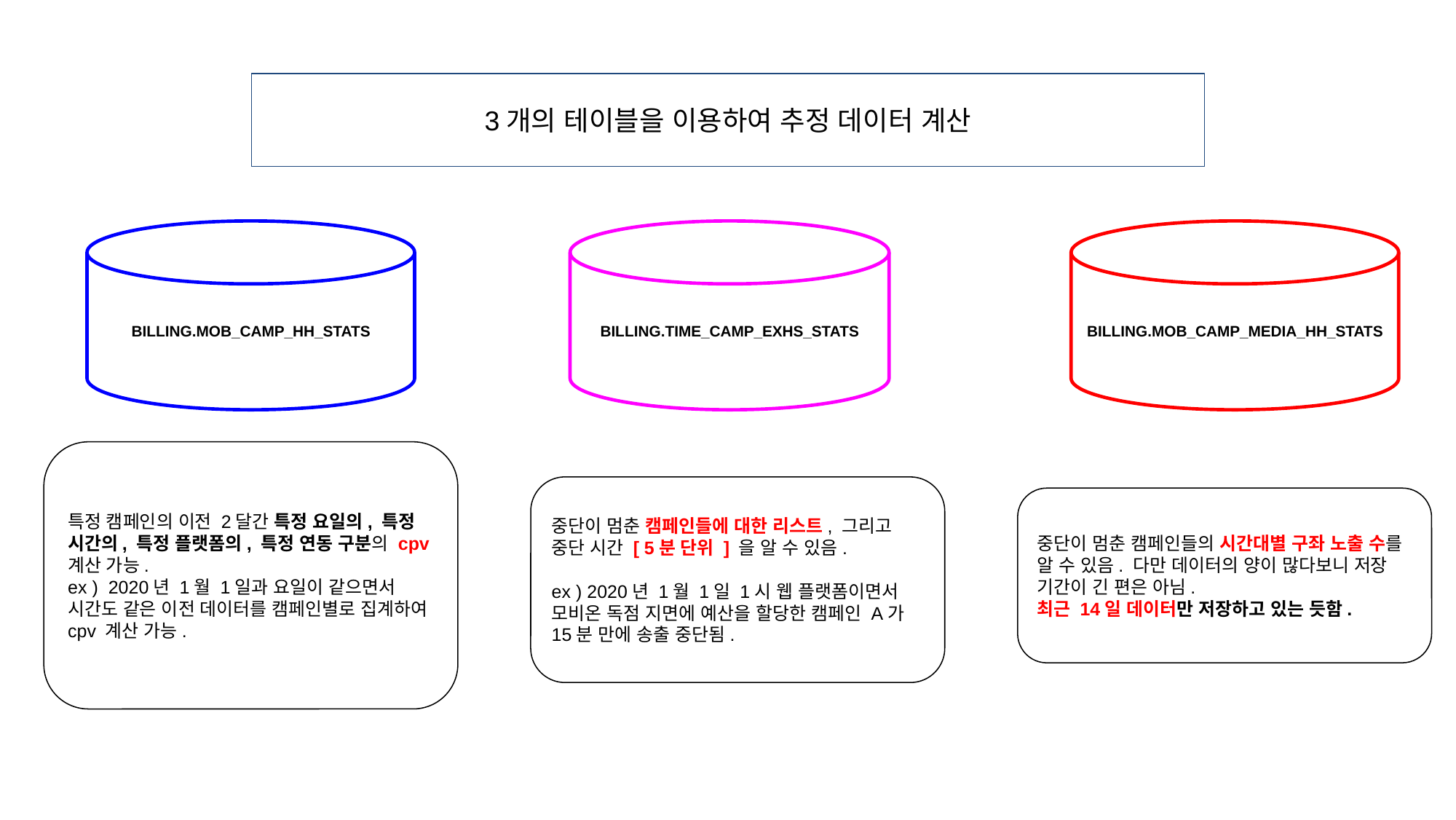

3개의 테이블을 이용하여 추정 데이터 계산
BILLING.MOB_CAMP_HH_STATS
BILLING.TIME_CAMP_EXHS_STATS
BILLING.MOB_CAMP_MEDIA_HH_STATS
특정 캠페인의 이전 2달간 특정 요일의, 특정 시간의, 특정 플랫폼의, 특정 연동 구분의 cpv계산 가능.
ex )  2020년 1월 1일과 요일이 같으면서 시간도 같은 이전 데이터를 캠페인별로 집계하여 cpv 계산 가능.
중단이 멈춘 캠페인들에 대한 리스트, 그리고 중단 시간 [ 5분 단위 ] 을 알 수 있음.

ex ) 2020년 1월 1일 1시 웹 플랫폼이면서 모비온 독점 지면에 예산을 할당한 캠페인 A가 15분 만에 송출 중단됨.
중단이 멈춘 캠페인들의 시간대별 구좌 노출 수를 알 수 있음. 다만 데이터의 양이 많다보니 저장 기간이 긴 편은 아님.
최근 14일 데이터만 저장하고 있는 듯함.